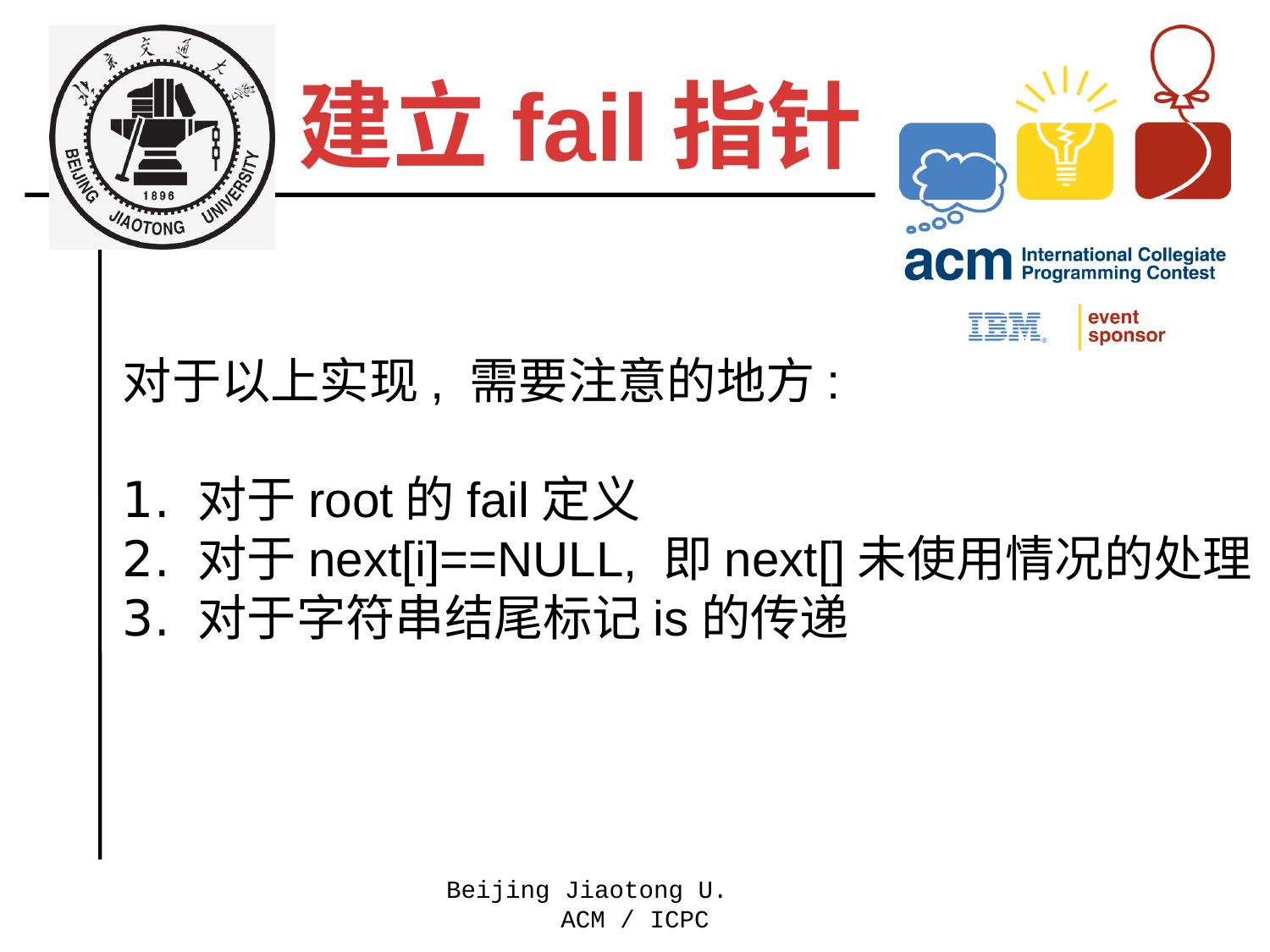

建立fail指针

对于以上实现, 需要注意的地方:

 对于root的fail定义
 对于next[i]==NULL, 即next[]未使用情况的处理
 对于字符串结尾标记is的传递